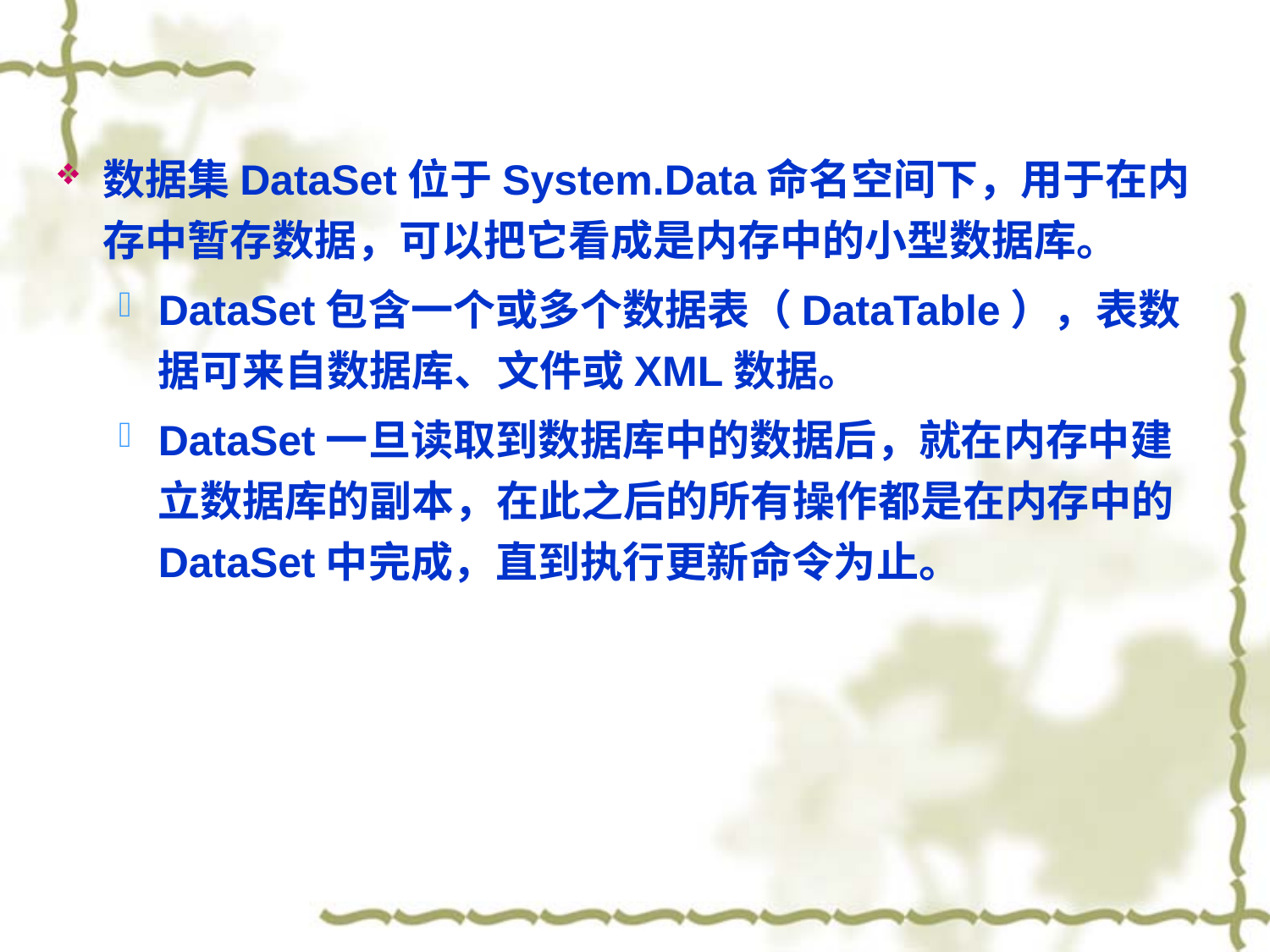

数据集DataSet位于System.Data命名空间下，用于在内存中暂存数据，可以把它看成是内存中的小型数据库。
DataSet包含一个或多个数据表（DataTable），表数据可来自数据库、文件或XML数据。
DataSet一旦读取到数据库中的数据后，就在内存中建立数据库的副本，在此之后的所有操作都是在内存中的DataSet中完成，直到执行更新命令为止。